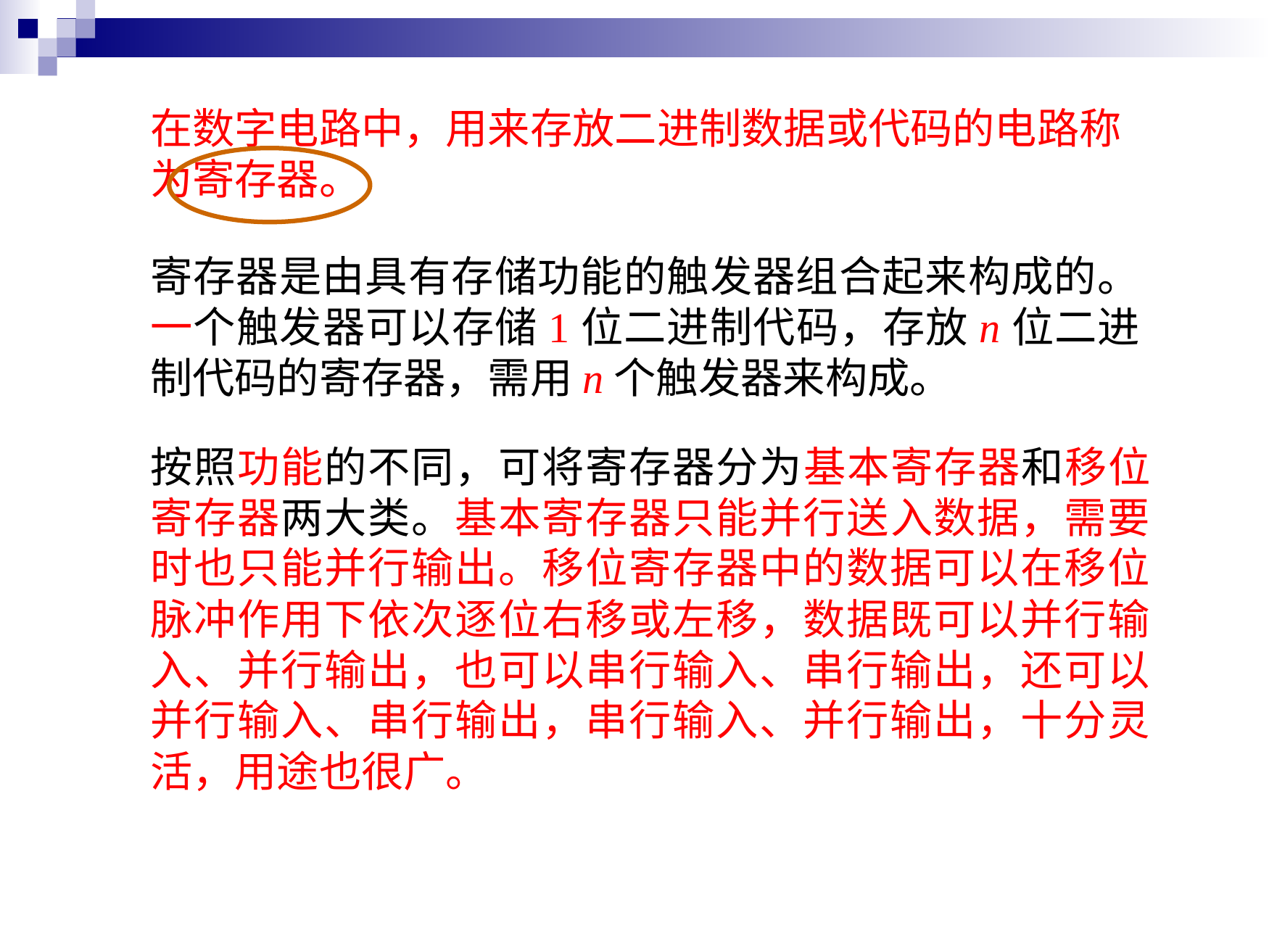

在数字电路中，用来存放二进制数据或代码的电路称为寄存器。

寄存器是由具有存储功能的触发器组合起来构成的。一个触发器可以存储1位二进制代码，存放n位二进制代码的寄存器，需用n个触发器来构成。
按照功能的不同，可将寄存器分为基本寄存器和移位寄存器两大类。基本寄存器只能并行送入数据，需要时也只能并行输出。移位寄存器中的数据可以在移位脉冲作用下依次逐位右移或左移，数据既可以并行输入、并行输出，也可以串行输入、串行输出，还可以并行输入、串行输出，串行输入、并行输出，十分灵活，用途也很广。